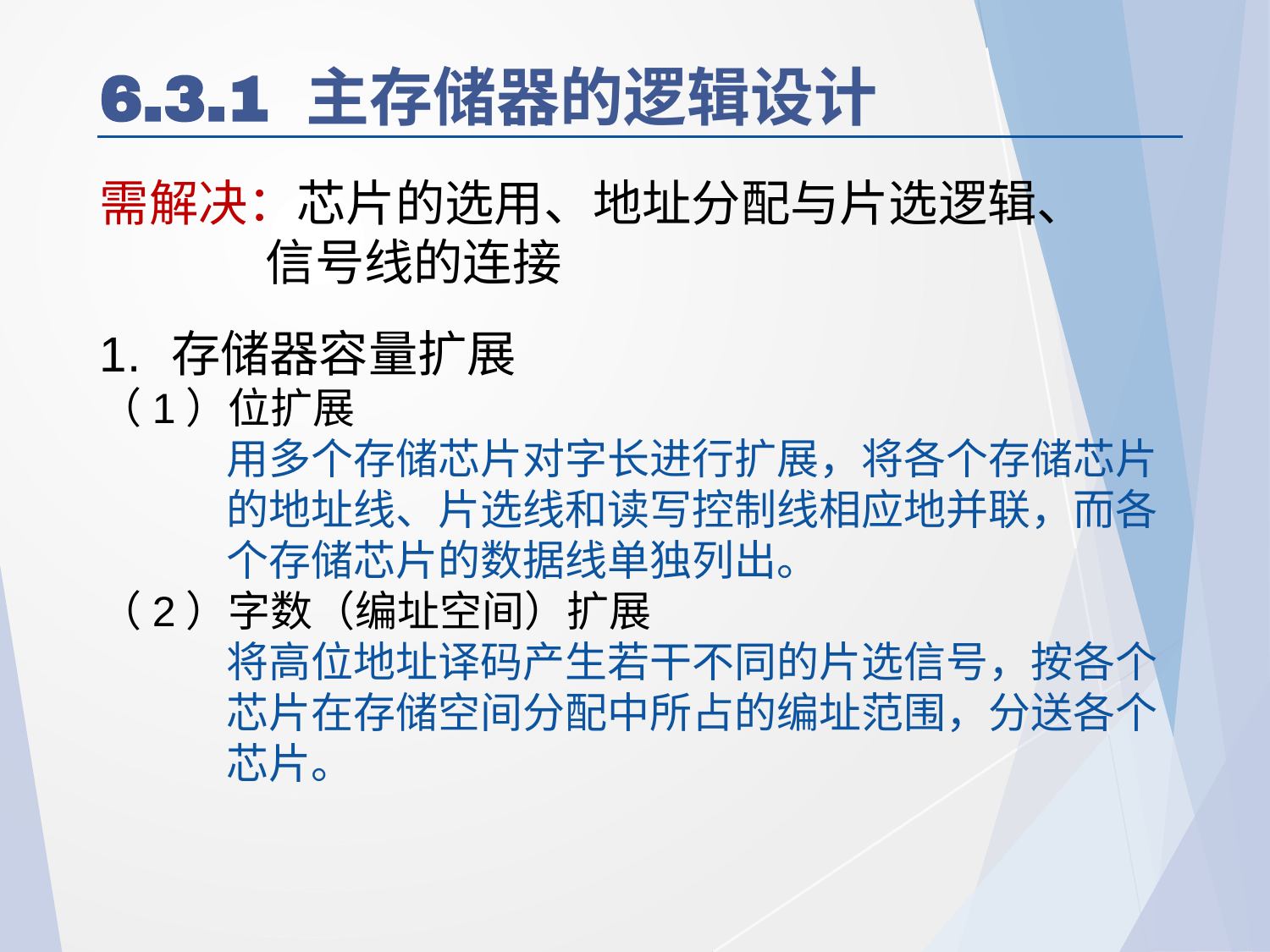

# 6.3.1 主存储器的逻辑设计
需解决：芯片的选用、地址分配与片选逻辑、
              信号线的连接
存储器容量扩展
（1）位扩展
用多个存储芯片对字长进行扩展，将各个存储芯片的地址线、片选线和读写控制线相应地并联，而各个存储芯片的数据线单独列出。
（2）字数（编址空间）扩展
将高位地址译码产生若干不同的片选信号，按各个芯片在存储空间分配中所占的编址范围，分送各个芯片。